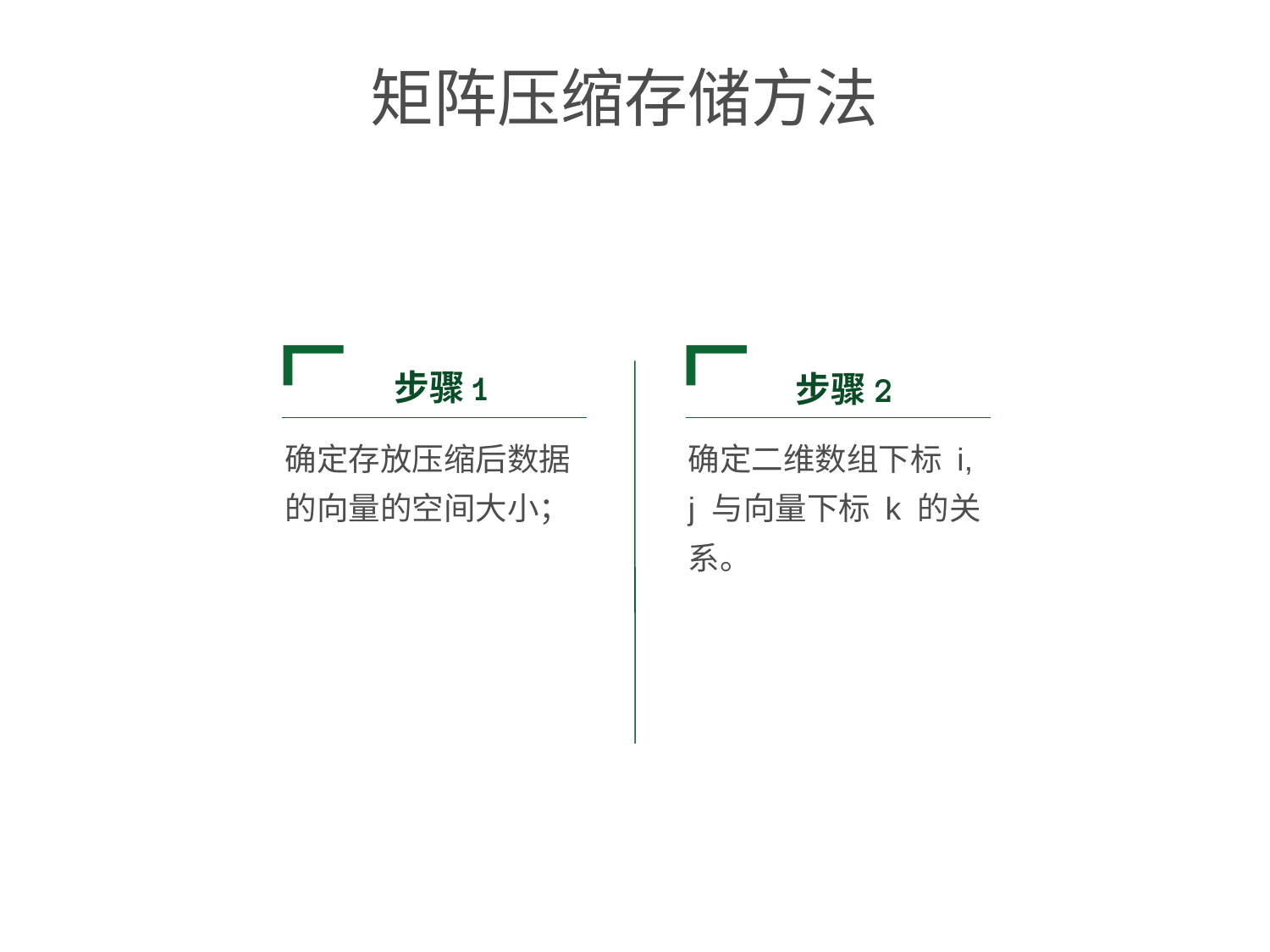

# 矩阵压缩存储方法

步骤1
步骤2
确定存放压缩后数据的向量的空间大小；
确定二维数组下标 i, j 与向量下标 k 的关系。

28